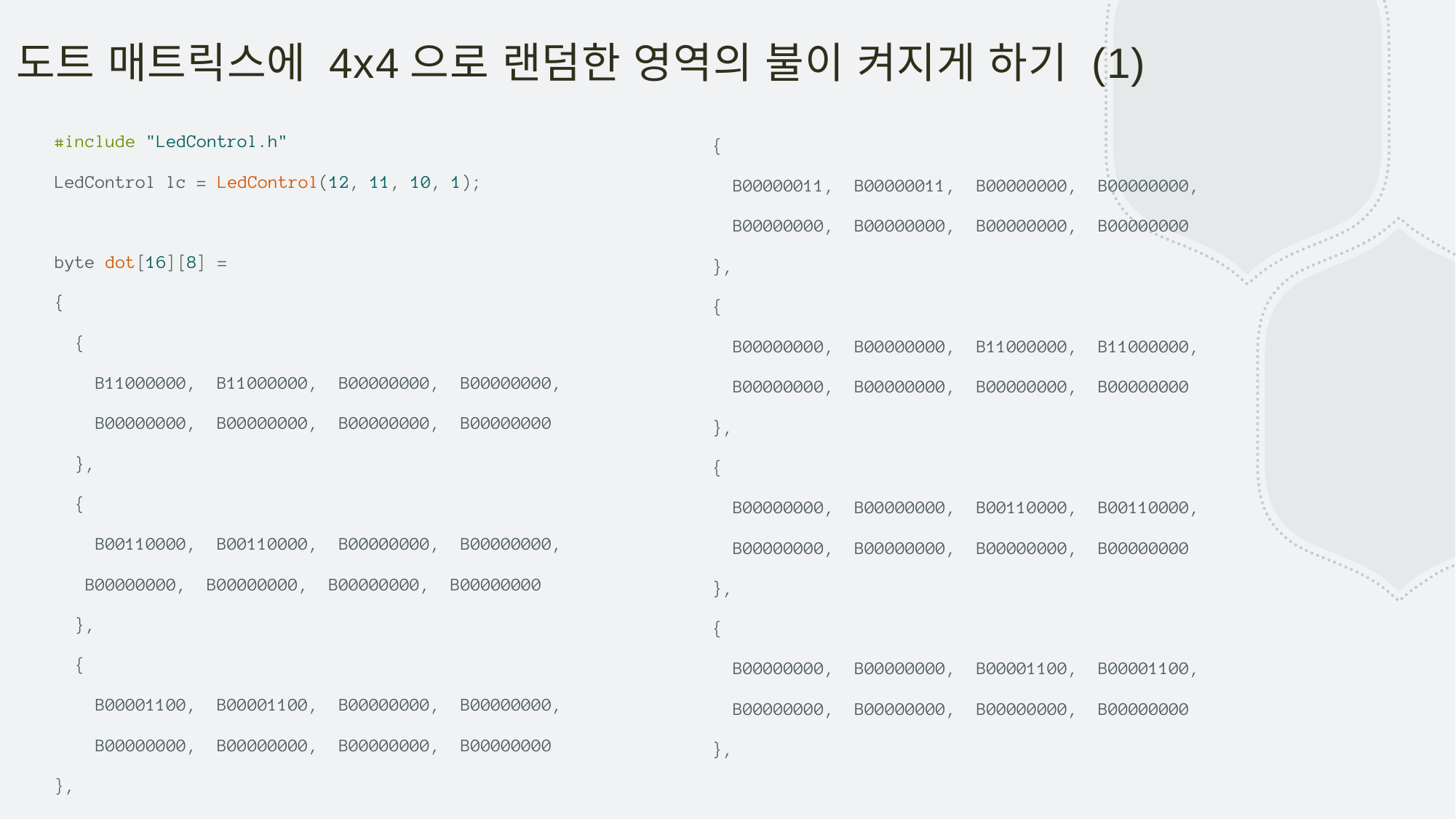

도트 매트릭스에 4x4으로 랜덤한 영역의 불이 켜지게 하기 (1)
#include "LedControl.h"
LedControl lc = LedControl(12, 11, 10, 1);

byte dot[16][8] =
{
  {
    B11000000,  B11000000,  B00000000,  B00000000,
    B00000000,  B00000000,  B00000000,  B00000000
  },
  {
    B00110000,  B00110000,  B00000000,  B00000000,
   B00000000,  B00000000,  B00000000,  B00000000
  },
  {
    B00001100,  B00001100,  B00000000,  B00000000,
    B00000000,  B00000000,  B00000000,  B00000000
},
  {
    B00000011,  B00000011,  B00000000,  B00000000,
    B00000000,  B00000000,  B00000000,  B00000000
  },
  {
    B00000000,  B00000000,  B11000000,  B11000000,
    B00000000,  B00000000,  B00000000,  B00000000
  },
  {
    B00000000,  B00000000,  B00110000,  B00110000,
    B00000000,  B00000000,  B00000000,  B00000000
  },
  {
    B00000000,  B00000000,  B00001100,  B00001100,
    B00000000,  B00000000,  B00000000,  B00000000
  },